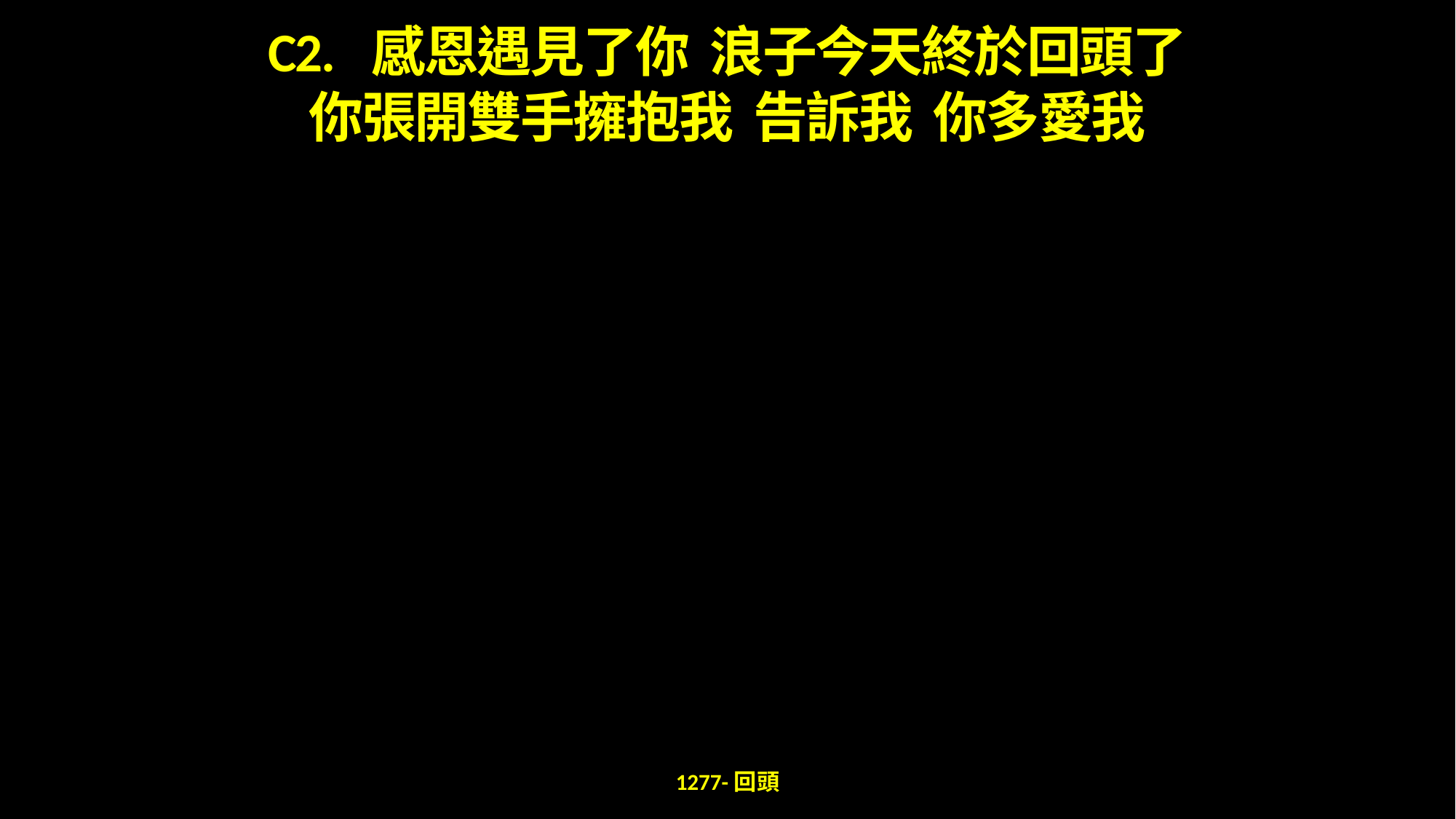

C2.  感恩遇見了你  浪子今天終於回頭了
你張開雙手擁抱我  告訴我  你多愛我

1277-回頭